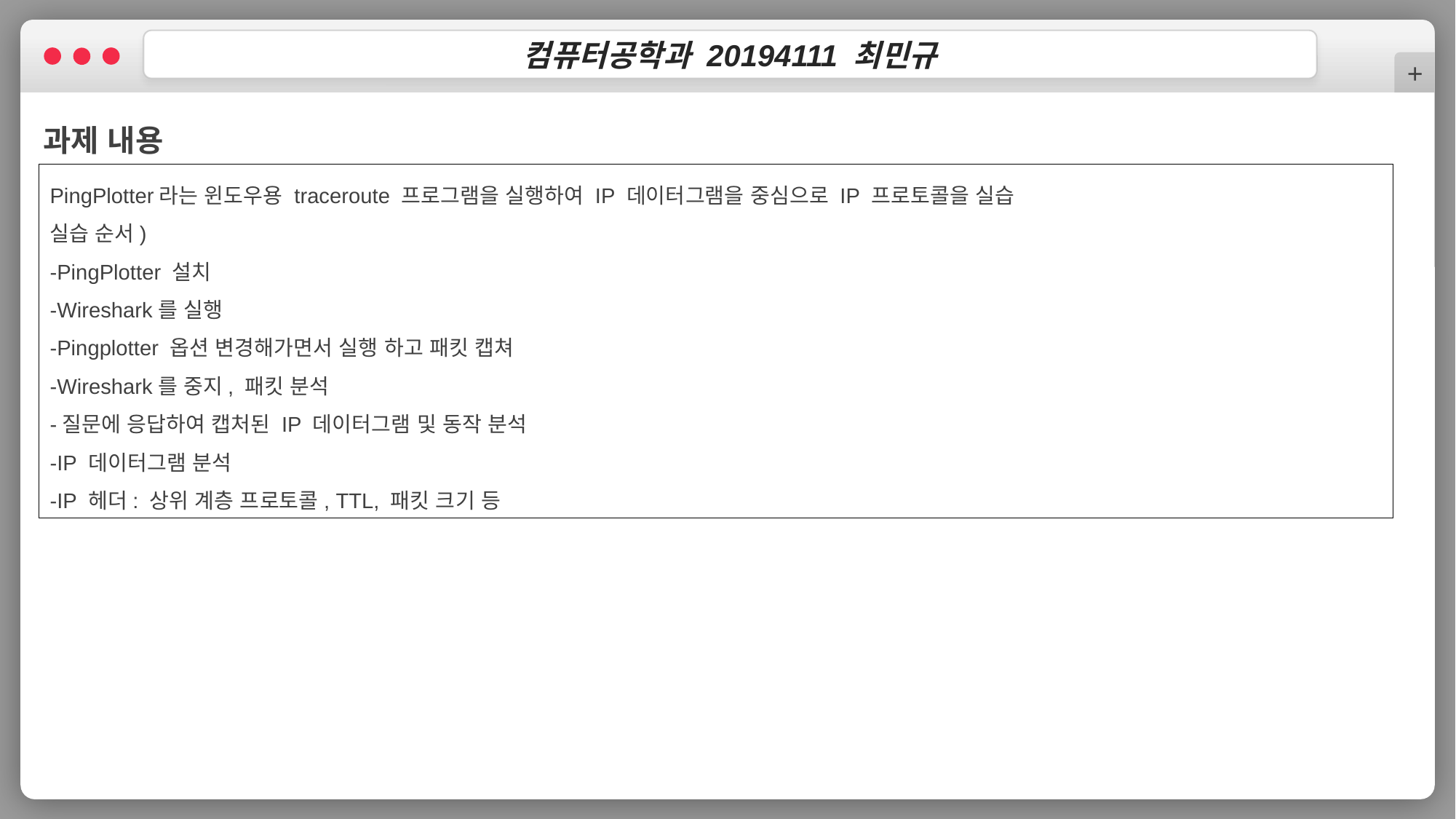

컴퓨터공학과 20194111 최민규

+
과제 내용
PingPlotter라는 윈도우용 traceroute 프로그램을 실행하여 IP 데이터그램을 중심으로 IP 프로토콜을 실습
실습 순서)
-PingPlotter 설치
-Wireshark를 실행
-Pingplotter 옵션 변경해가면서 실행 하고 패킷 캡쳐
-Wireshark를 중지, 패킷 분석
-질문에 응답하여 캡처된 IP 데이터그램 및 동작 분석
-IP 데이터그램 분석
-IP 헤더: 상위 계층 프로토콜, TTL, 패킷 크기 등